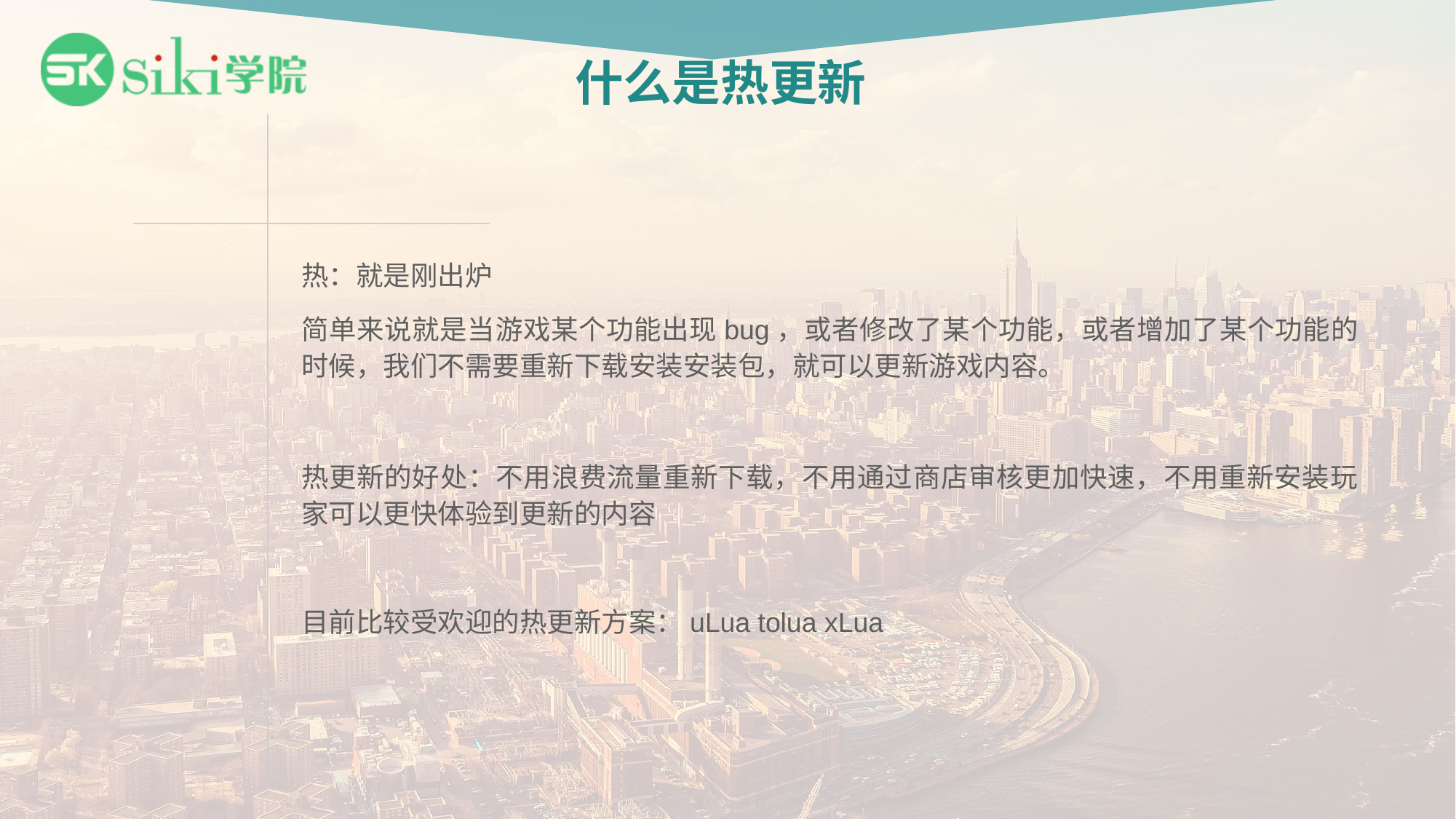

# 什么是热更新
热：就是刚出炉
简单来说就是当游戏某个功能出现bug，或者修改了某个功能，或者增加了某个功能的时候，我们不需要重新下载安装安装包，就可以更新游戏内容。

热更新的好处：不用浪费流量重新下载，不用通过商店审核更加快速，不用重新安装玩家可以更快体验到更新的内容

目前比较受欢迎的热更新方案：uLua tolua xLua